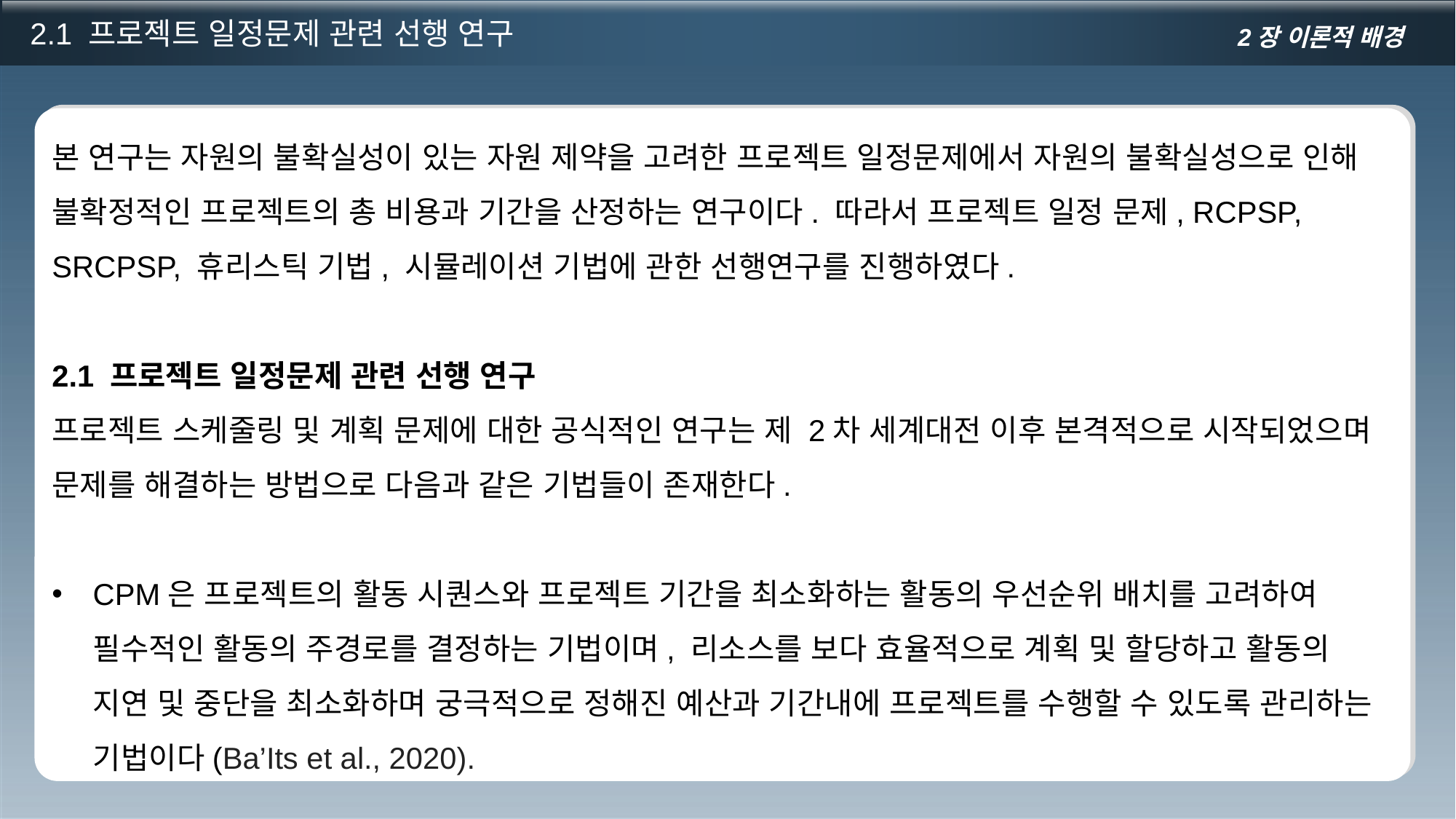

2.1 프로젝트 일정문제 관련 선행 연구
2장 이론적 배경
본 연구는 자원의 불확실성이 있는 자원 제약을 고려한 프로젝트 일정문제에서 자원의 불확실성으로 인해 불확정적인 프로젝트의 총 비용과 기간을 산정하는 연구이다. 따라서 프로젝트 일정 문제, RCPSP, SRCPSP, 휴리스틱 기법, 시뮬레이션 기법에 관한 선행연구를 진행하였다.

2.1 프로젝트 일정문제 관련 선행 연구
프로젝트 스케줄링 및 계획 문제에 대한 공식적인 연구는 제 2차 세계대전 이후 본격적으로 시작되었으며 문제를 해결하는 방법으로 다음과 같은 기법들이 존재한다.

CPM은 프로젝트의 활동 시퀀스와 프로젝트 기간을 최소화하는 활동의 우선순위 배치를 고려하여 필수적인 활동의 주경로를 결정하는 기법이며, 리소스를 보다 효율적으로 계획 및 할당하고 활동의 지연 및 중단을 최소화하며 궁극적으로 정해진 예산과 기간내에 프로젝트를 수행할 수 있도록 관리하는 기법이다(Ba’Its et al., 2020).